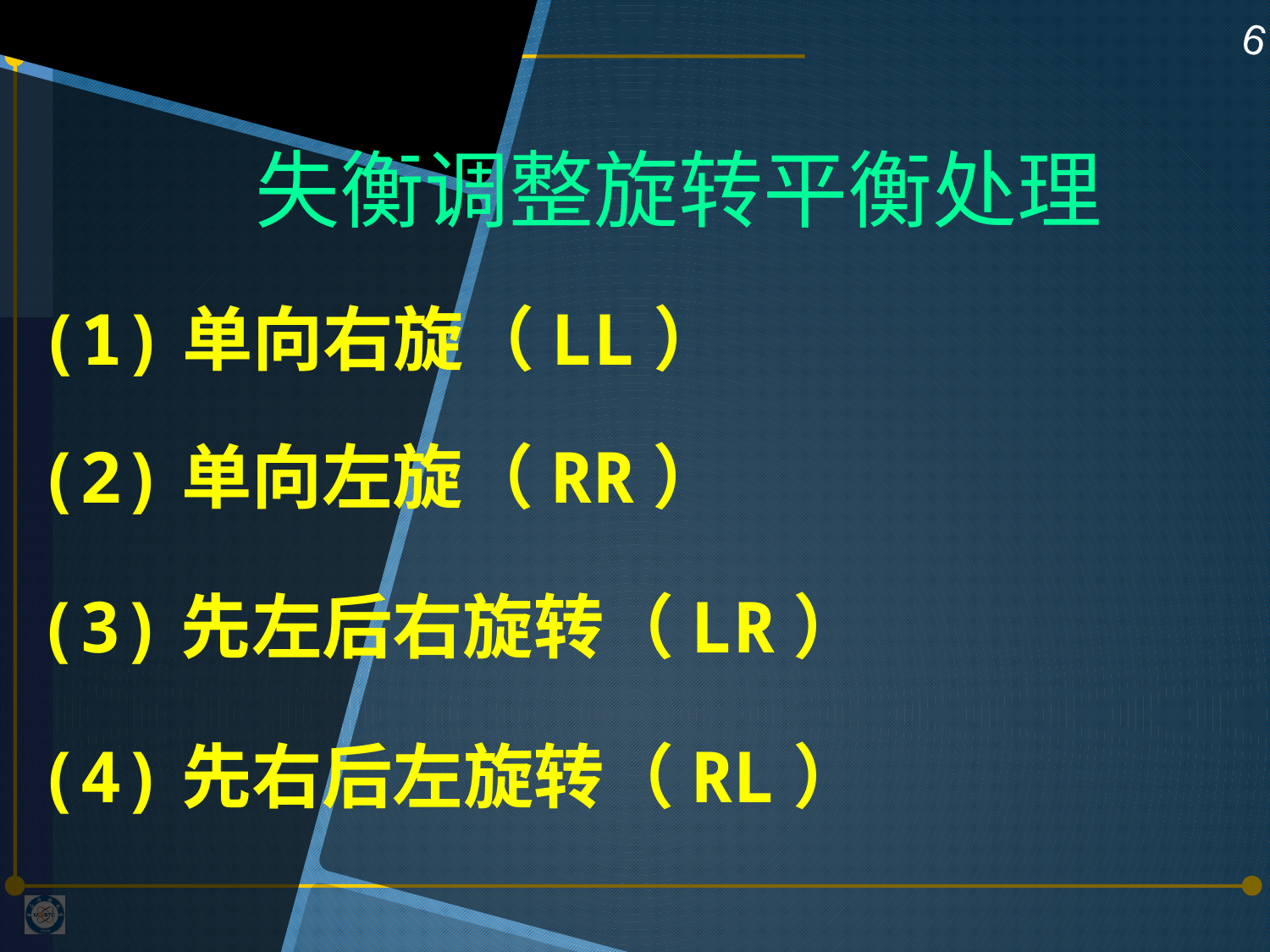

6
# 失衡调整旋转平衡处理
(1)单向右旋（LL）
(2)单向左旋（RR）
(3)先左后右旋转（LR）
(4)先右后左旋转（RL）